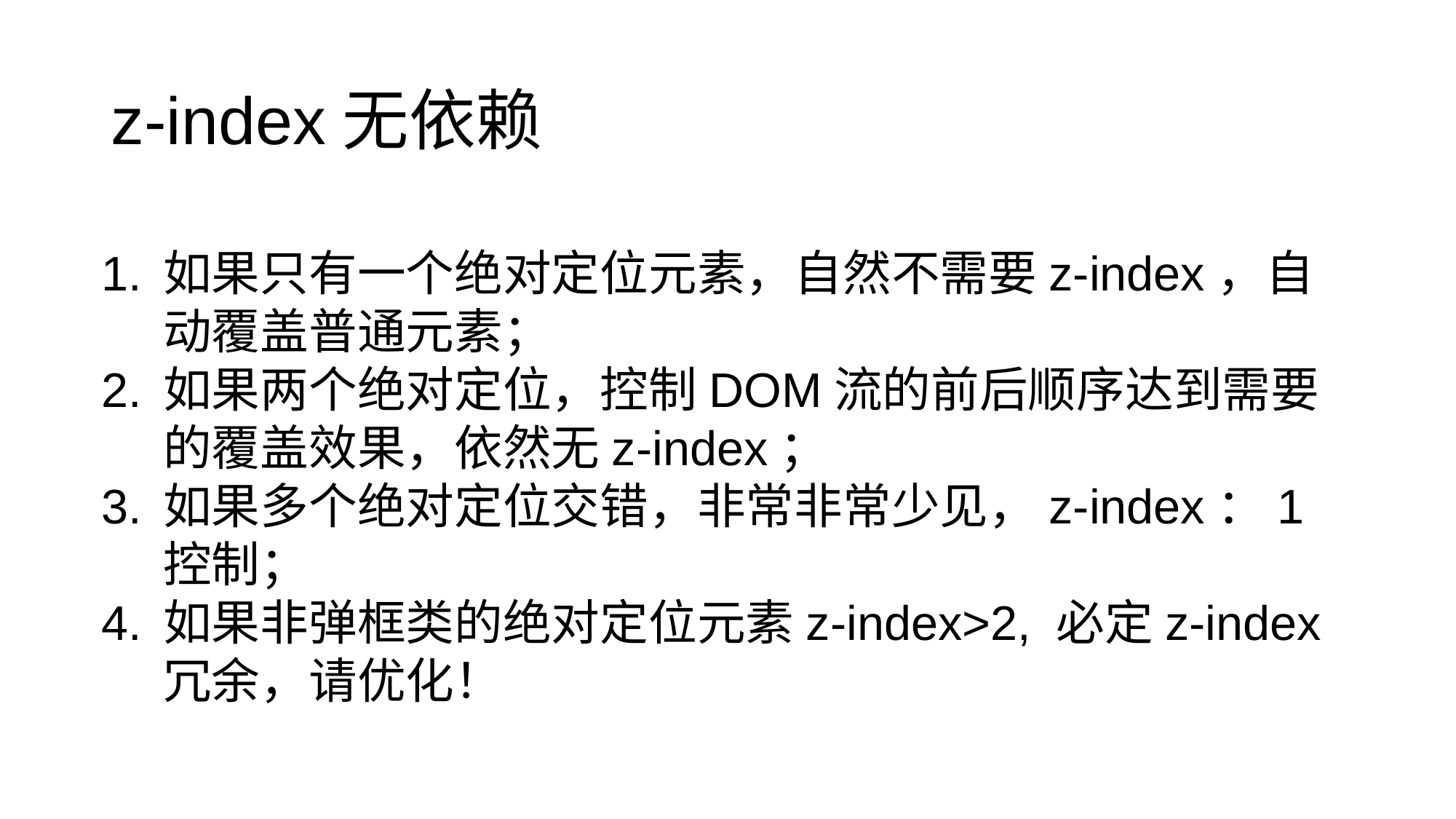

# z-index无依赖
如果只有一个绝对定位元素，自然不需要z-index，自动覆盖普通元素；
如果两个绝对定位，控制DOM流的前后顺序达到需要的覆盖效果，依然无z-index；
如果多个绝对定位交错，非常非常少见，z-index：1控制；
如果非弹框类的绝对定位元素z-index>2, 必定z-index冗余，请优化！